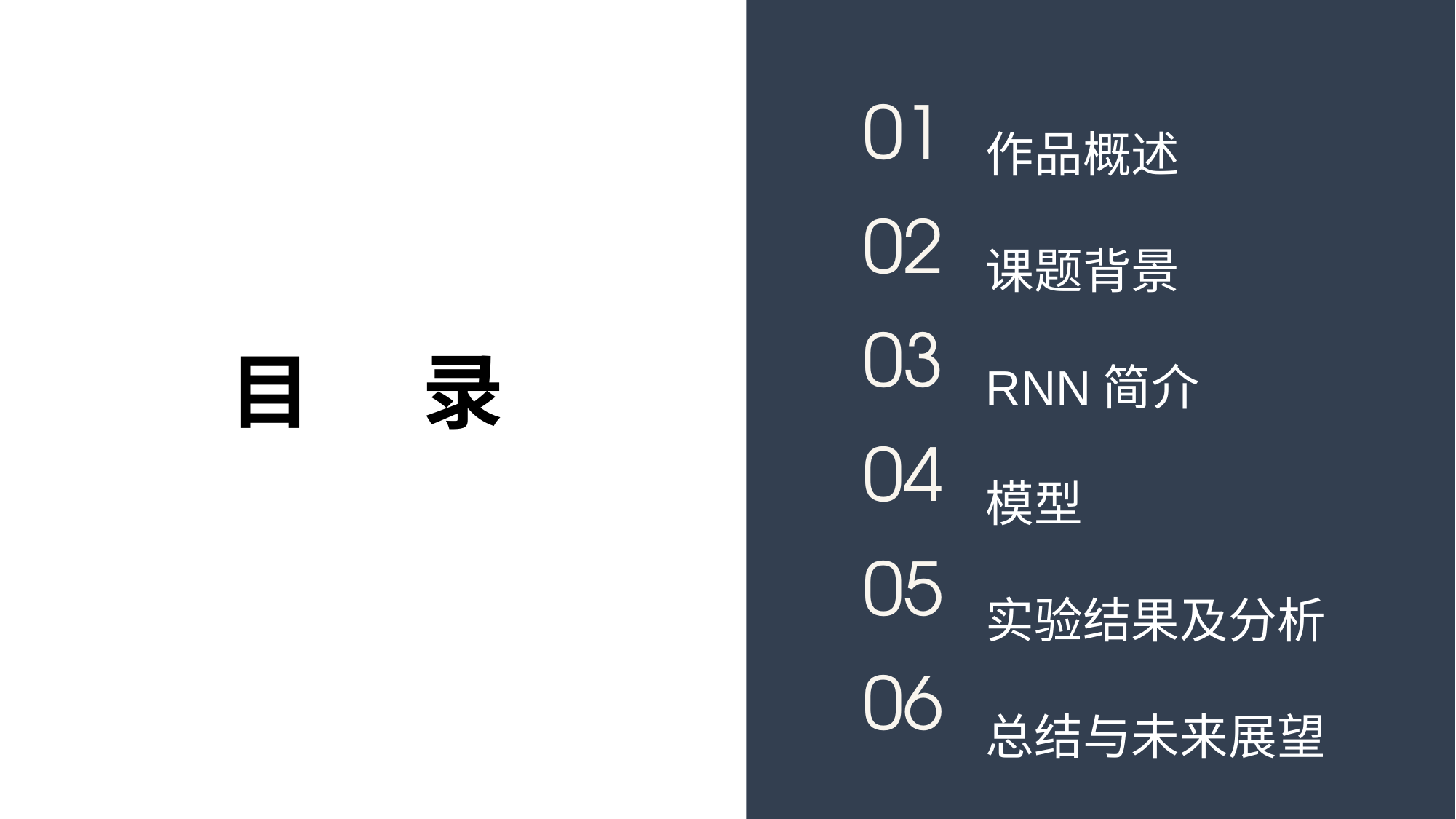

作品概述
课题背景
RNN简介
模型
实验结果及分析
总结与未来展望
01
02
03
目      录
04
05
06